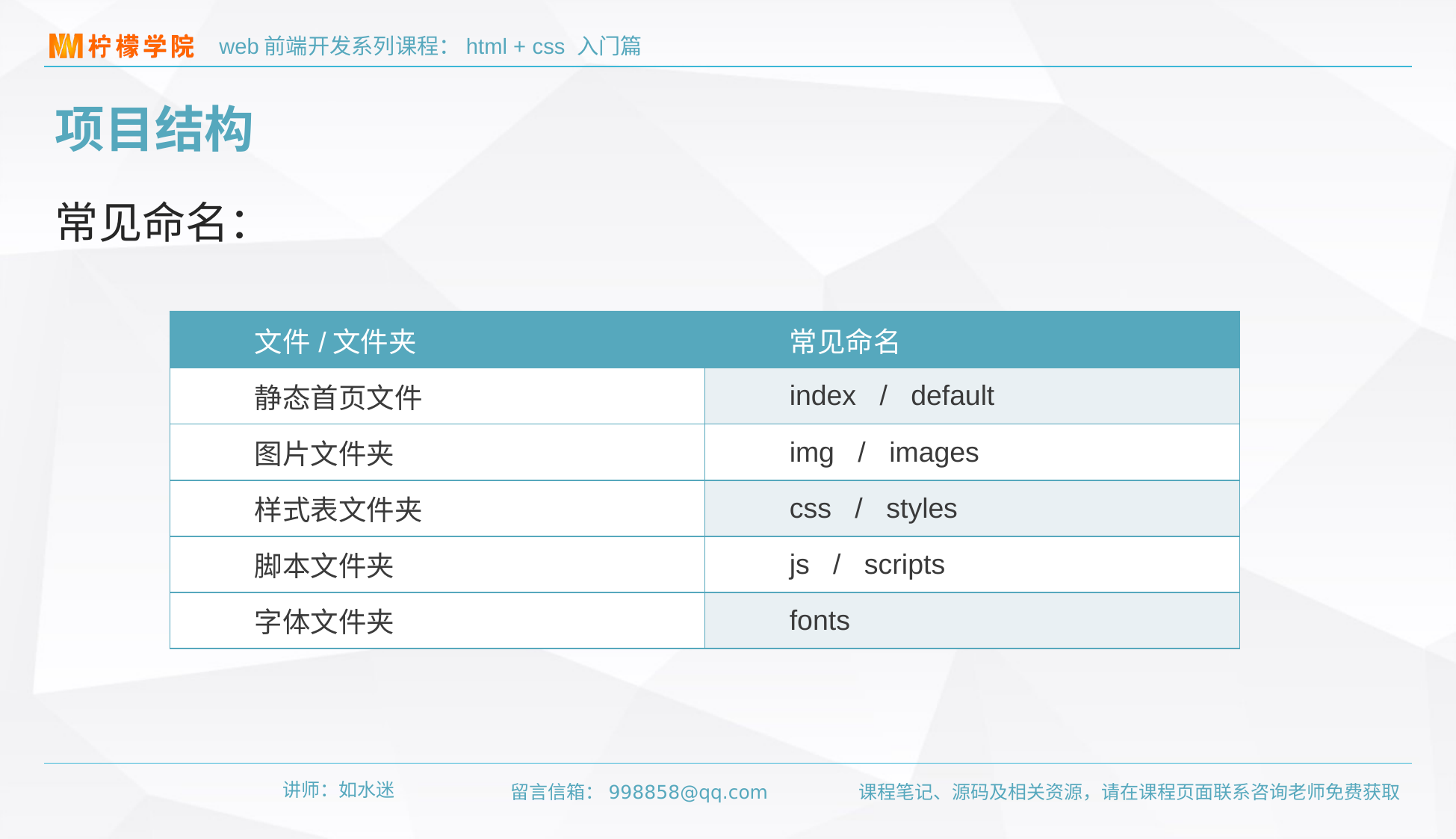

项目结构
常见命名：
| 文件/文件夹 | 常见命名 |
| --- | --- |
| 静态首页文件 | index / default |
| 图片文件夹 | img / images |
| 样式表文件夹 | css / styles |
| 脚本文件夹 | js / scripts |
| 字体文件夹 | fonts |